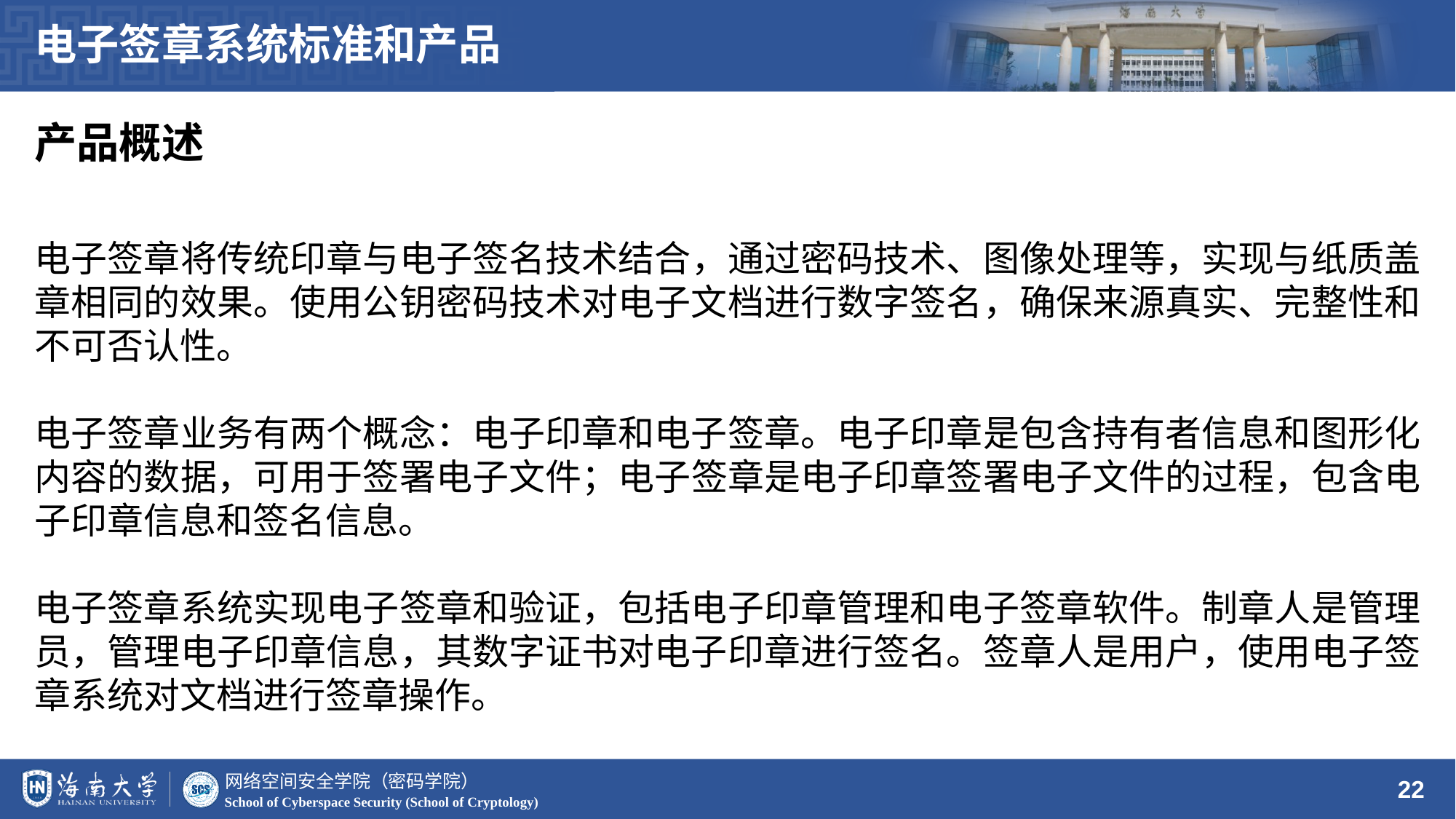

电子签章系统标准和产品
产品概述

电子签章将传统印章与电子签名技术结合，通过密码技术、图像处理等，实现与纸质盖章相同的效果。使用公钥密码技术对电子文档进行数字签名，确保来源真实、完整性和不可否认性。

电子签章业务有两个概念：电子印章和电子签章。电子印章是包含持有者信息和图形化内容的数据，可用于签署电子文件；电子签章是电子印章签署电子文件的过程，包含电子印章信息和签名信息。

电子签章系统实现电子签章和验证，包括电子印章管理和电子签章软件。制章人是管理员，管理电子印章信息，其数字证书对电子印章进行签名。签章人是用户，使用电子签章系统对文档进行签章操作。
22